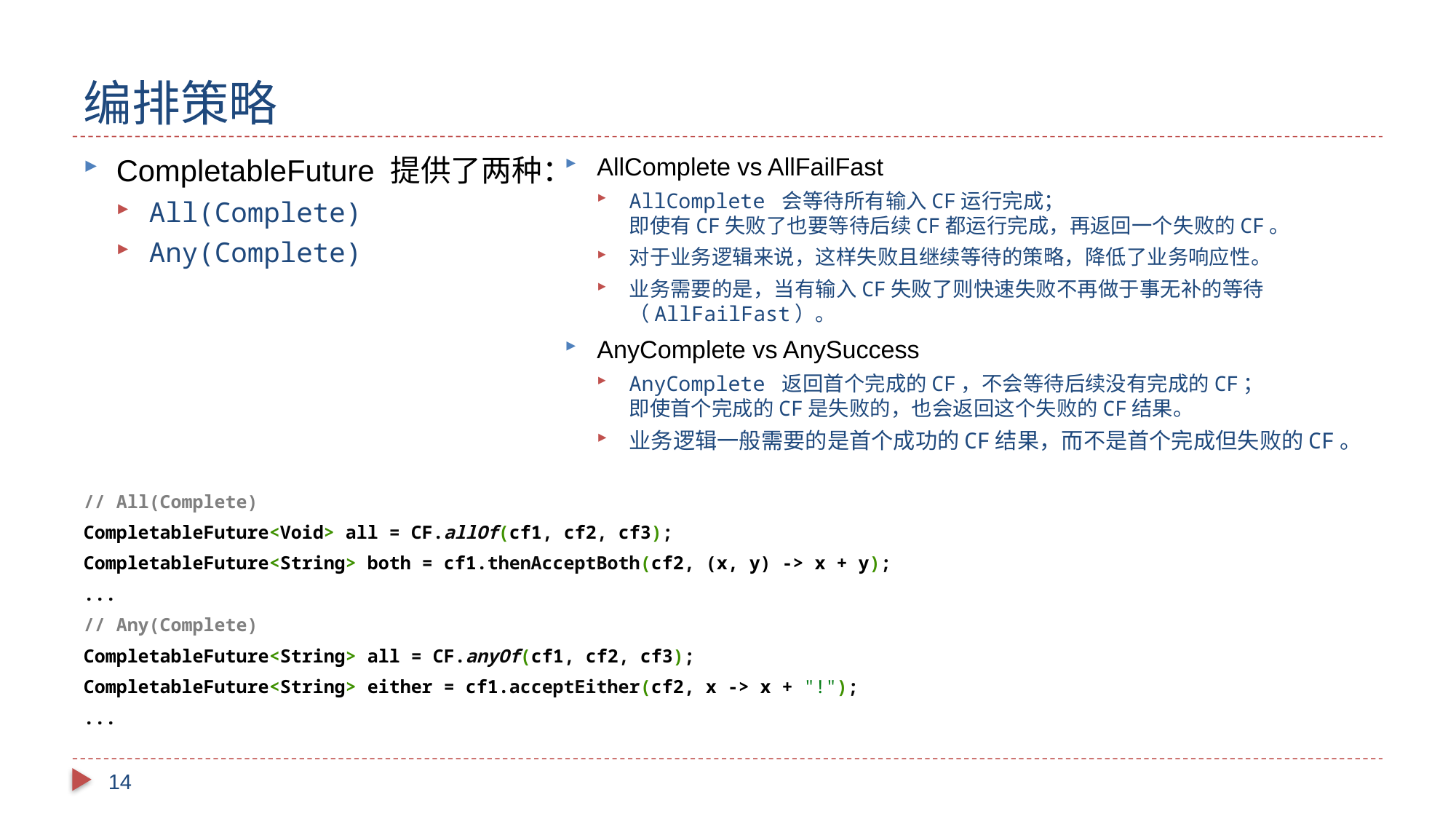

# 编排策略
CompletableFuture 提供了两种：
All(Complete)
Any(Complete)
AllComplete vs AllFailFast
AllComplete 会等待所有输入CF运行完成；
即使有CF失败了也要等待后续CF都运行完成，再返回一个失败的CF。
对于业务逻辑来说，这样失败且继续等待的策略，降低了业务响应性。
业务需要的是，当有输入CF失败了则快速失败不再做于事无补的等待（AllFailFast）。
AnyComplete vs AnySuccess
AnyComplete 返回首个完成的CF，不会等待后续没有完成的CF；
即使首个完成的CF是失败的，也会返回这个失败的CF结果。
业务逻辑一般需要的是首个成功的CF结果，而不是首个完成但失败的CF。

// All(Complete)
CompletableFuture<Void> all = CF.allOf(cf1, cf2, cf3);
CompletableFuture<String> both = cf1.thenAcceptBoth(cf2, (x, y) -> x + y);
...
// Any(Complete)
CompletableFuture<String> all = CF.anyOf(cf1, cf2, cf3);
CompletableFuture<String> either = cf1.acceptEither(cf2, x -> x + "!");
...
14